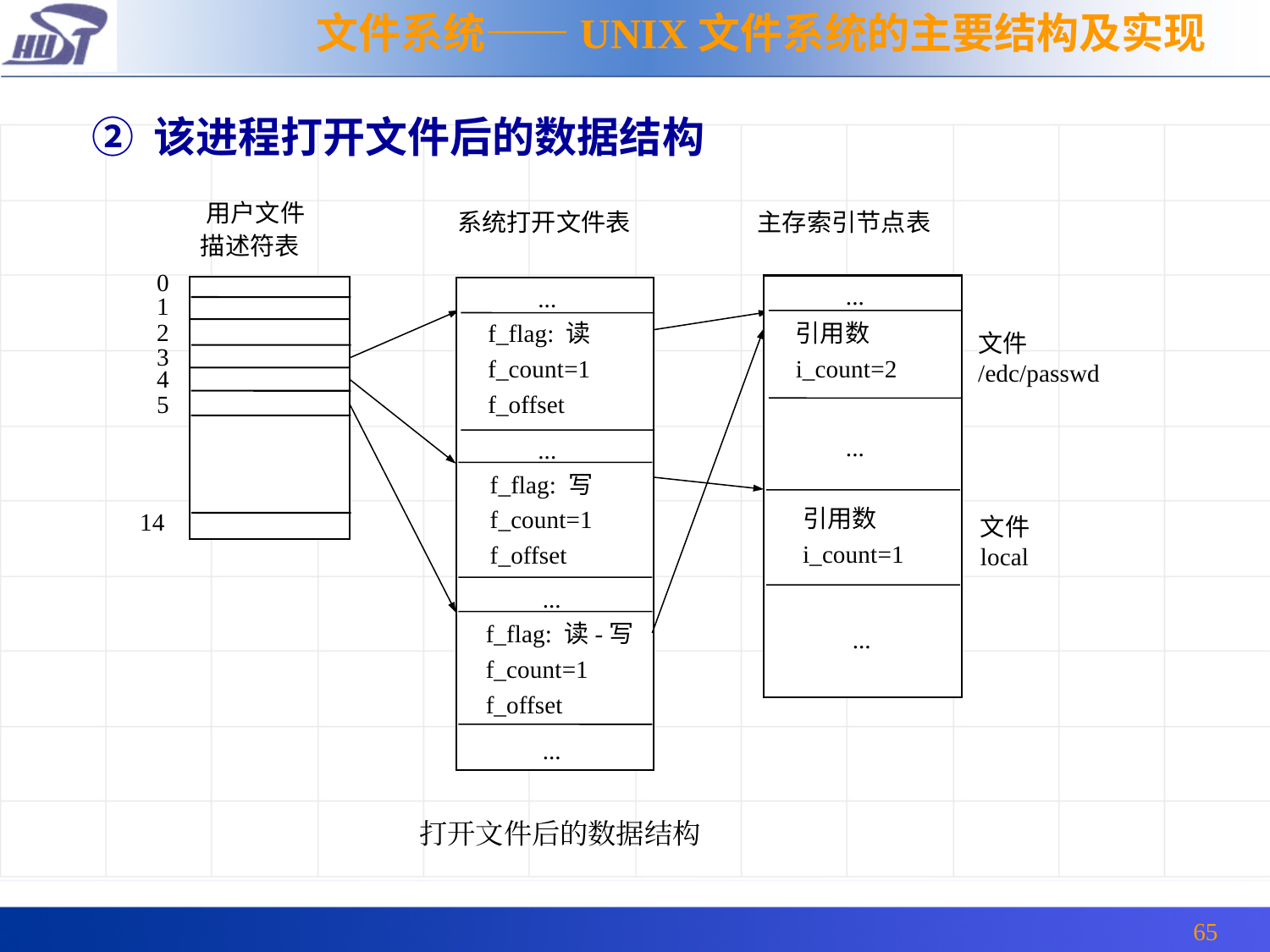

文件系统——UNIX文件系统的主要结构及实现
② 该进程打开文件后的数据结构
  用户文件
 描述符表
系统打开文件表
主存索引节点表
  0

  1

  2

  3

  4

  5

  14

...
...

f_flag: 读
f_count=1
f_offset

...

f_flag: 写
f_count=1
f_offset

...

f_flag: 读-写
f_count=1
f_offset

...

引用数
i_count=2

文件
/edc/passwd

...

引用数
i_count=1
文件
local

...
打开文件后的数据结构
65